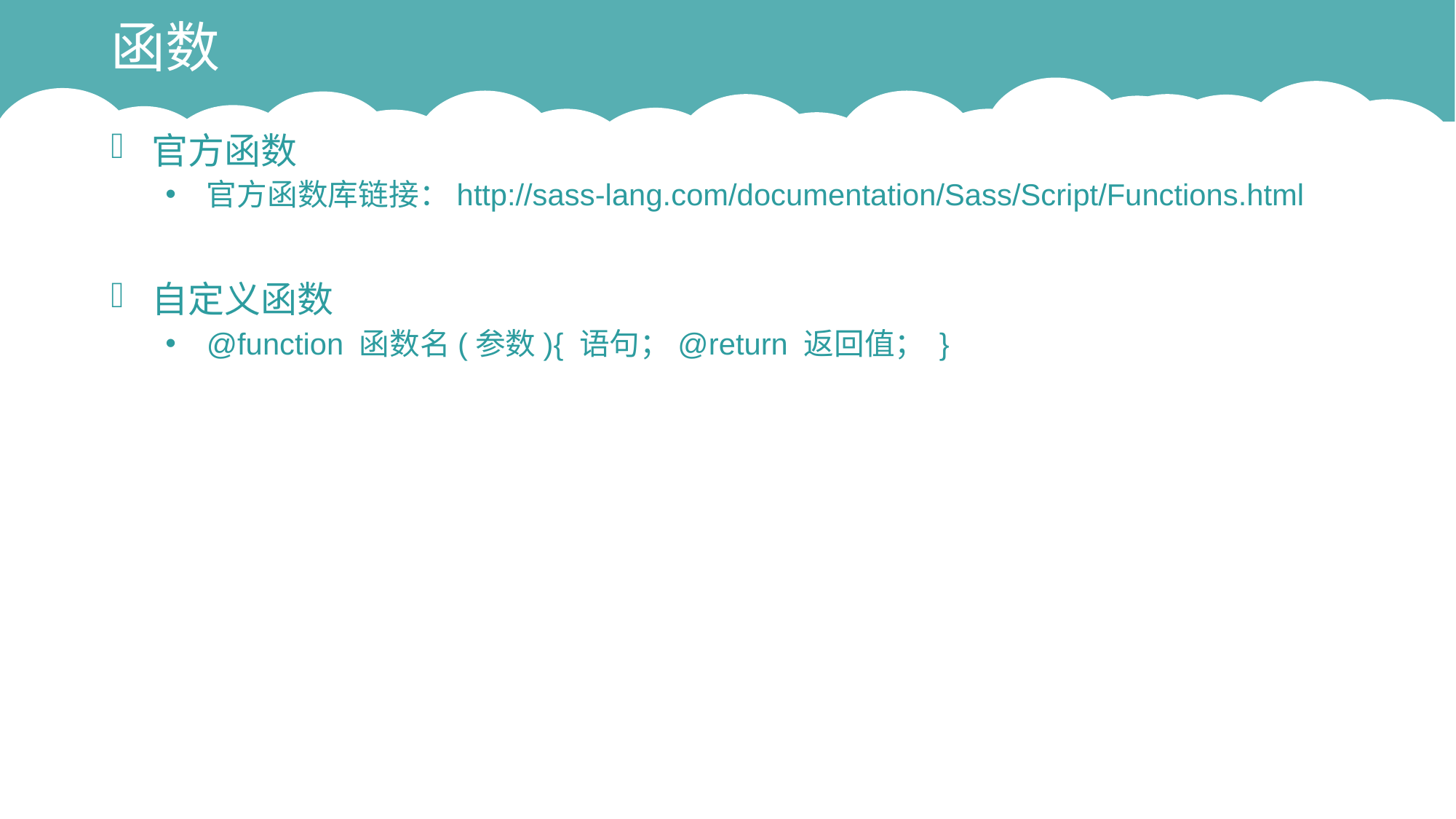

# 函数
官方函数
官方函数库链接：http://sass-lang.com/documentation/Sass/Script/Functions.html

自定义函数
@function 函数名(参数){ 语句；@return 返回值； }